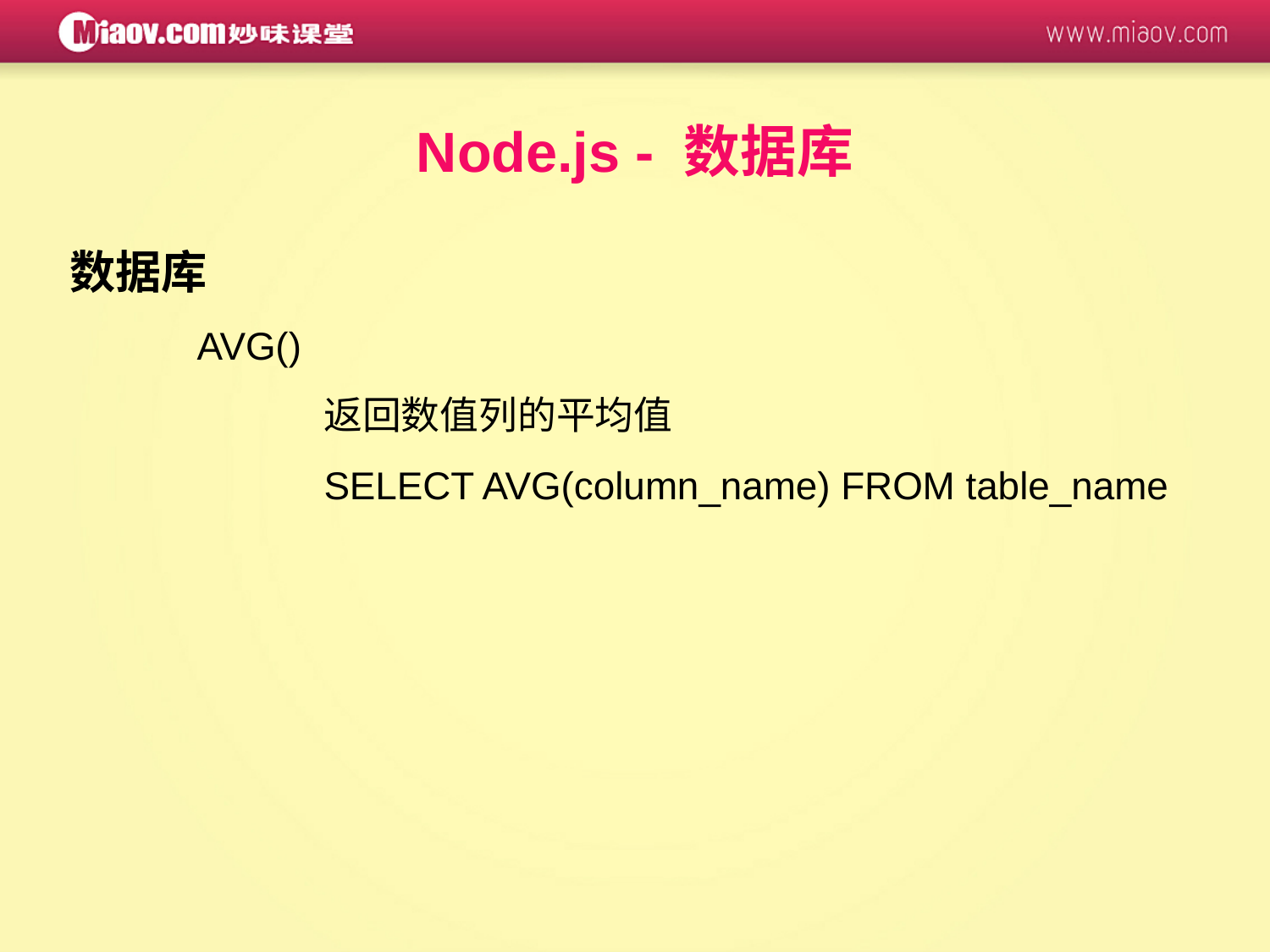

Node.js - 数据库
数据库
	AVG()
		返回数值列的平均值
		SELECT AVG(column_name) FROM table_name